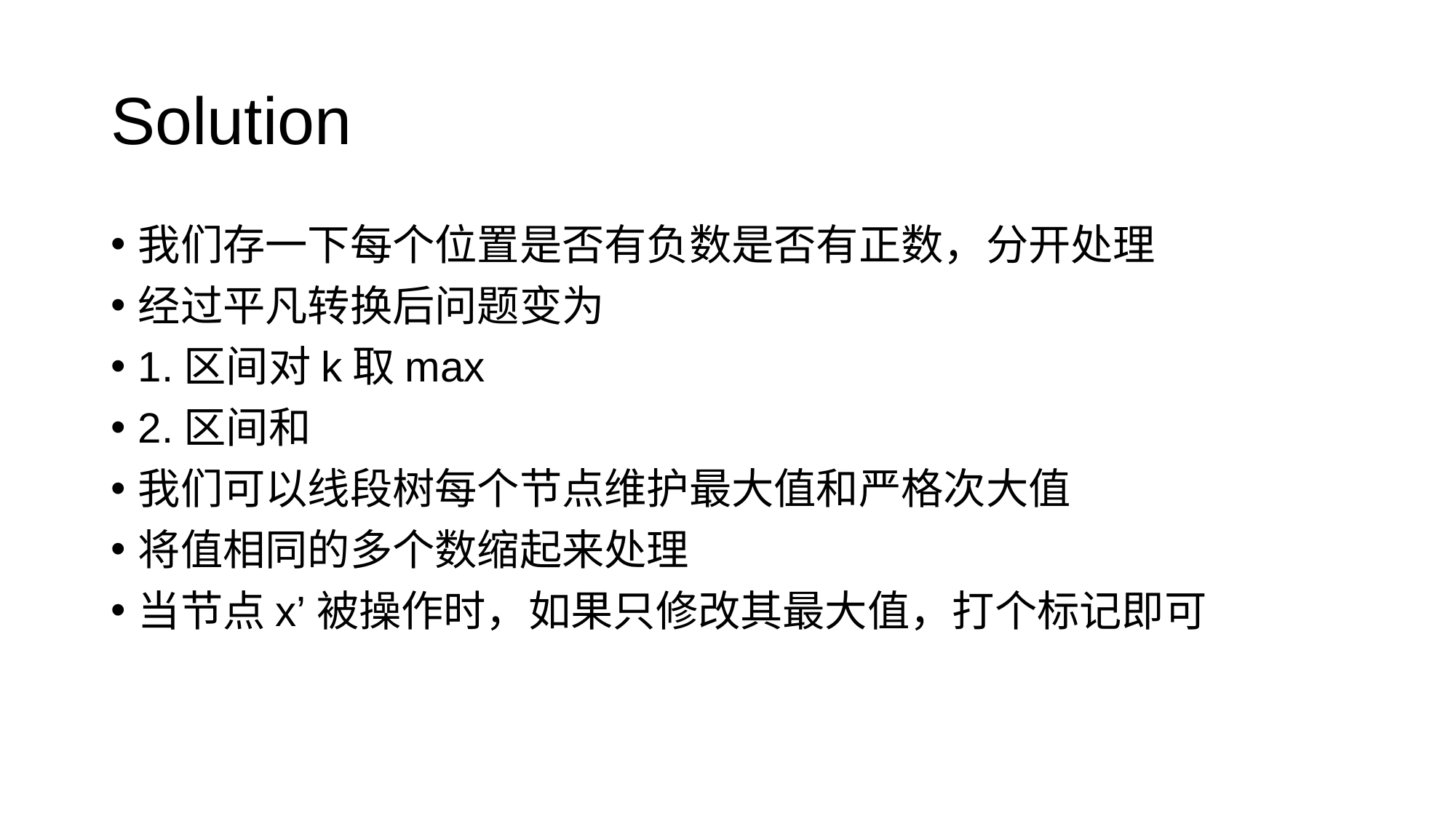

# Solution
我们存一下每个位置是否有负数是否有正数，分开处理
经过平凡转换后问题变为
1.区间对k取max
2.区间和
我们可以线段树每个节点维护最大值和严格次大值
将值相同的多个数缩起来处理
当节点x’被操作时，如果只修改其最大值，打个标记即可